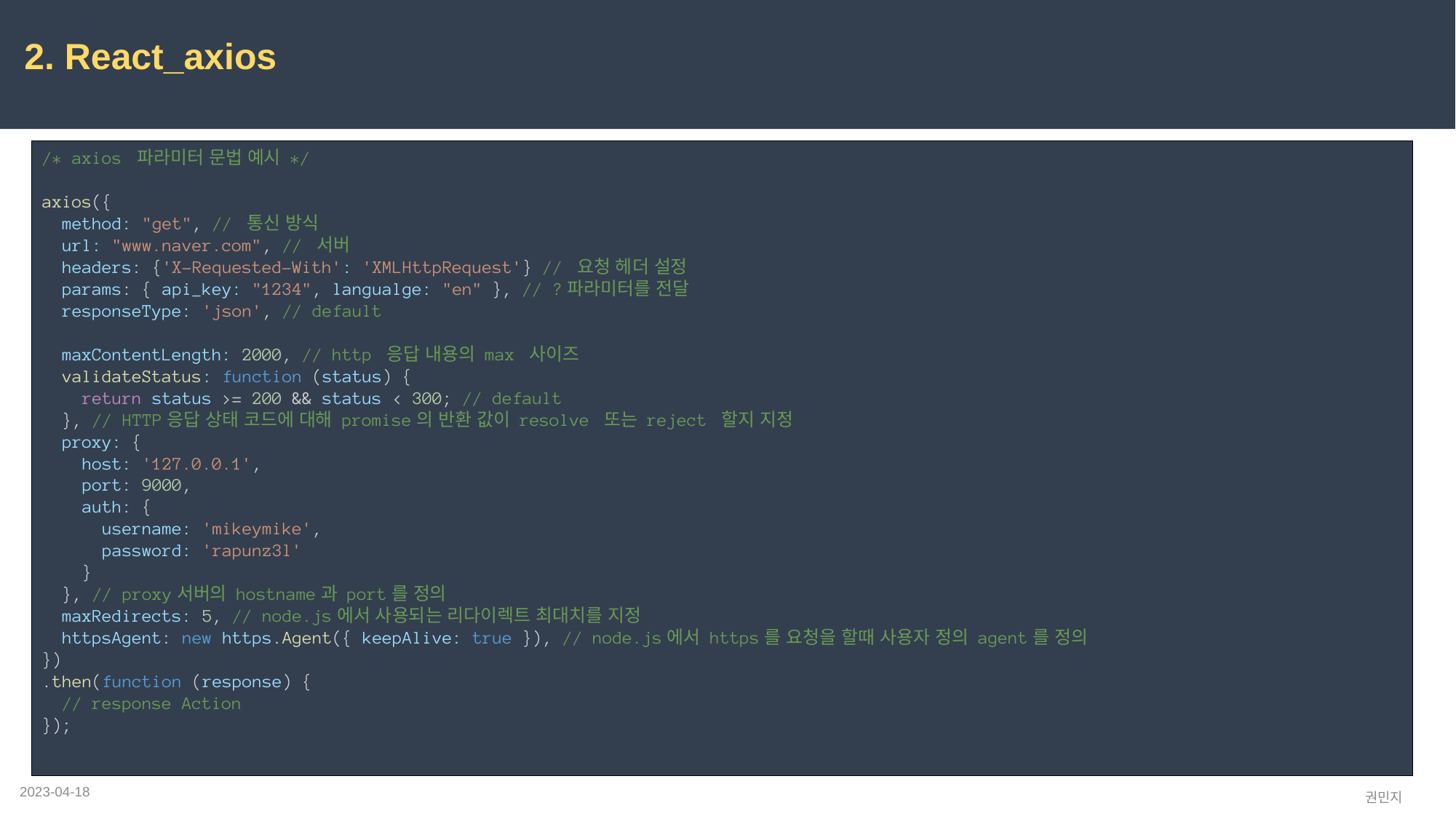

2. React_axios
/* axios 파라미터 문법 예시 */
axios({
  method: "get", // 통신 방식
  url: "www.naver.com", // 서버
  headers: {'X-Requested-With': 'XMLHttpRequest'} // 요청 헤더 설정
  params: { api_key: "1234", langualge: "en" }, // ?파라미터를 전달
  responseType: 'json', // default

  maxContentLength: 2000, // http 응답 내용의 max 사이즈
  validateStatus: function (status) {
    return status >= 200 && status < 300; // default
  }, // HTTP응답 상태 코드에 대해 promise의 반환 값이 resolve 또는 reject 할지 지정
  proxy: {
    host: '127.0.0.1',
    port: 9000,
    auth: {
      username: 'mikeymike',
      password: 'rapunz3l'
    }
  }, // proxy서버의 hostname과 port를 정의
  maxRedirects: 5, // node.js에서 사용되는 리다이렉트 최대치를 지정
  httpsAgent: new https.Agent({ keepAlive: true }), // node.js에서 https를 요청을 할때 사용자 정의 agent를 정의
})
.then(function (response) {
  // response Action
});

2023-04-18
권민지